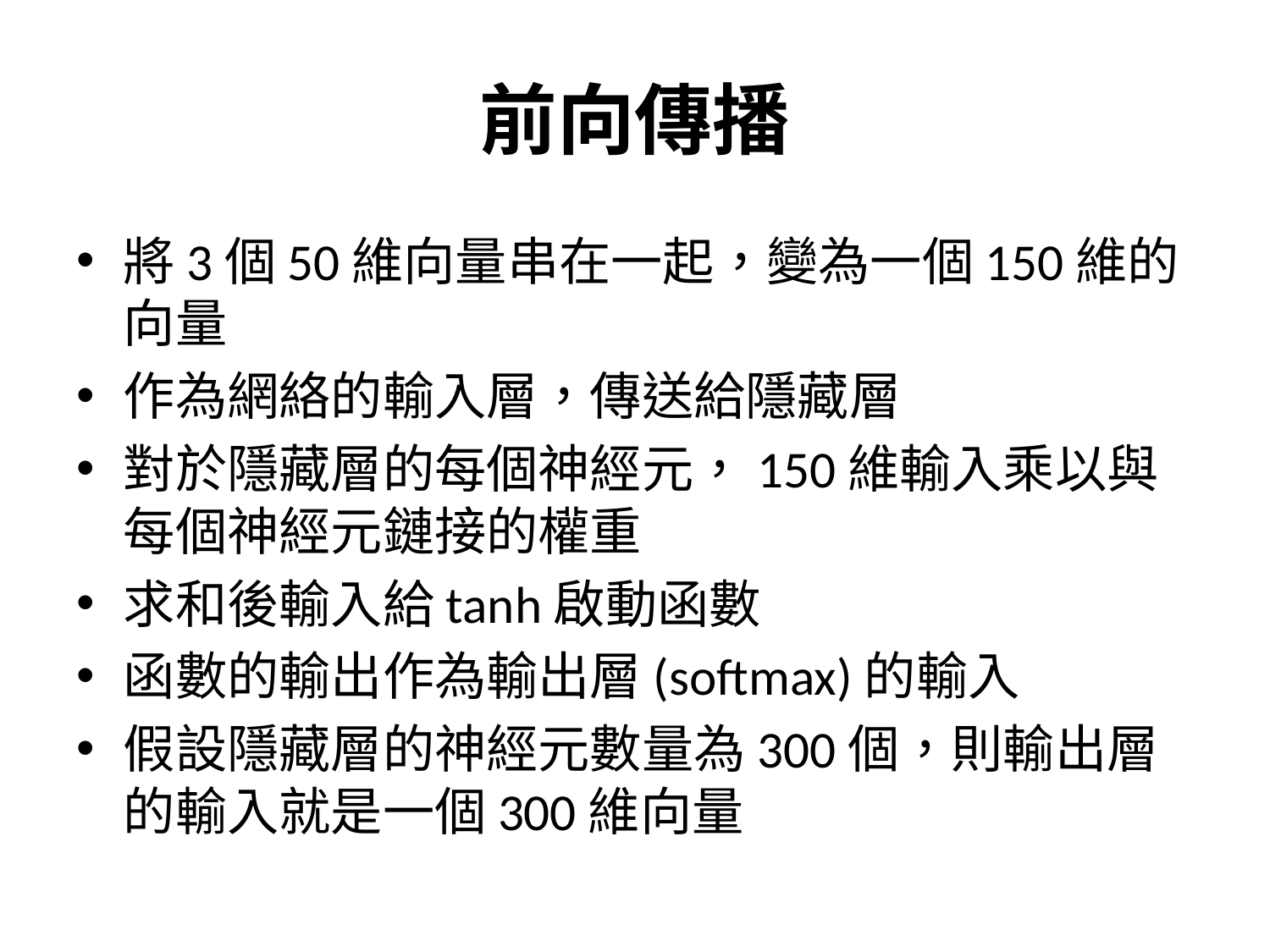

# 前向傳播
將3個50維向量串在一起，變為一個150維的向量
作為網絡的輸入層，傳送給隱藏層
對於隱藏層的每個神經元，150維輸入乘以與每個神經元鏈接的權重
求和後輸入給tanh啟動函數
函數的輸出作為輸出層(softmax)的輸入
假設隱藏層的神經元數量為300個，則輸出層的輸入就是一個300維向量